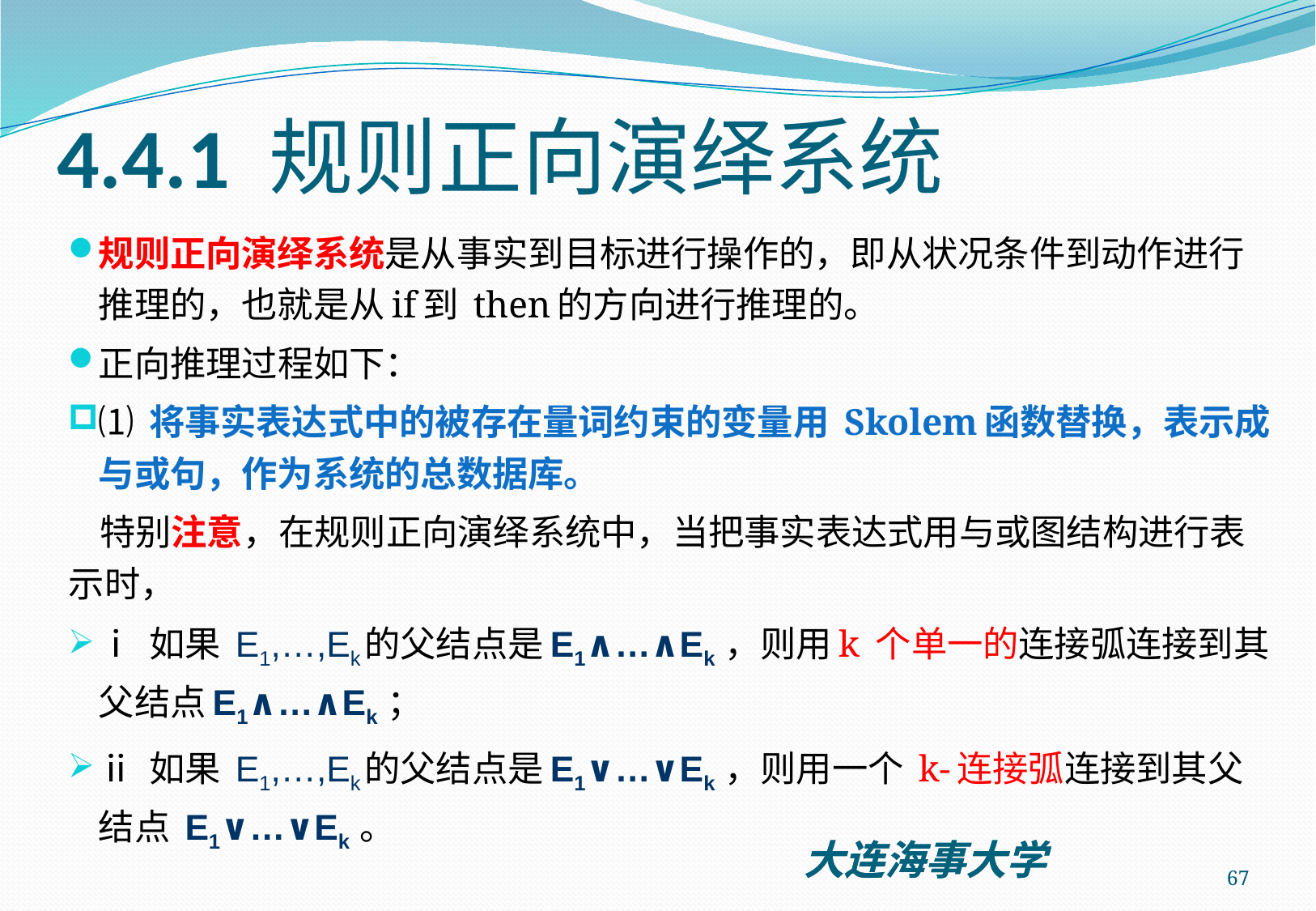

# 4.4.1 规则正向演绎系统
规则正向演绎系统是从事实到目标进行操作的，即从状况条件到动作进行推理的，也就是从if到 then的方向进行推理的。
正向推理过程如下：
⑴ 将事实表达式中的被存在量词约束的变量用 Skolem函数替换，表示成与或句，作为系统的总数据库。
   特别注意，在规则正向演绎系统中，当把事实表达式用与或图结构进行表示时，
ⅰ 如果 E1,…,Ek的父结点是E1∧…∧Ek ，则用k 个单一的连接弧连接到其父结点E1∧…∧Ek ；
ⅱ 如果 E1,…,Ek的父结点是E1∨…∨Ek ，则用一个 k‑连接弧连接到其父结点 E1∨…∨Ek 。

67